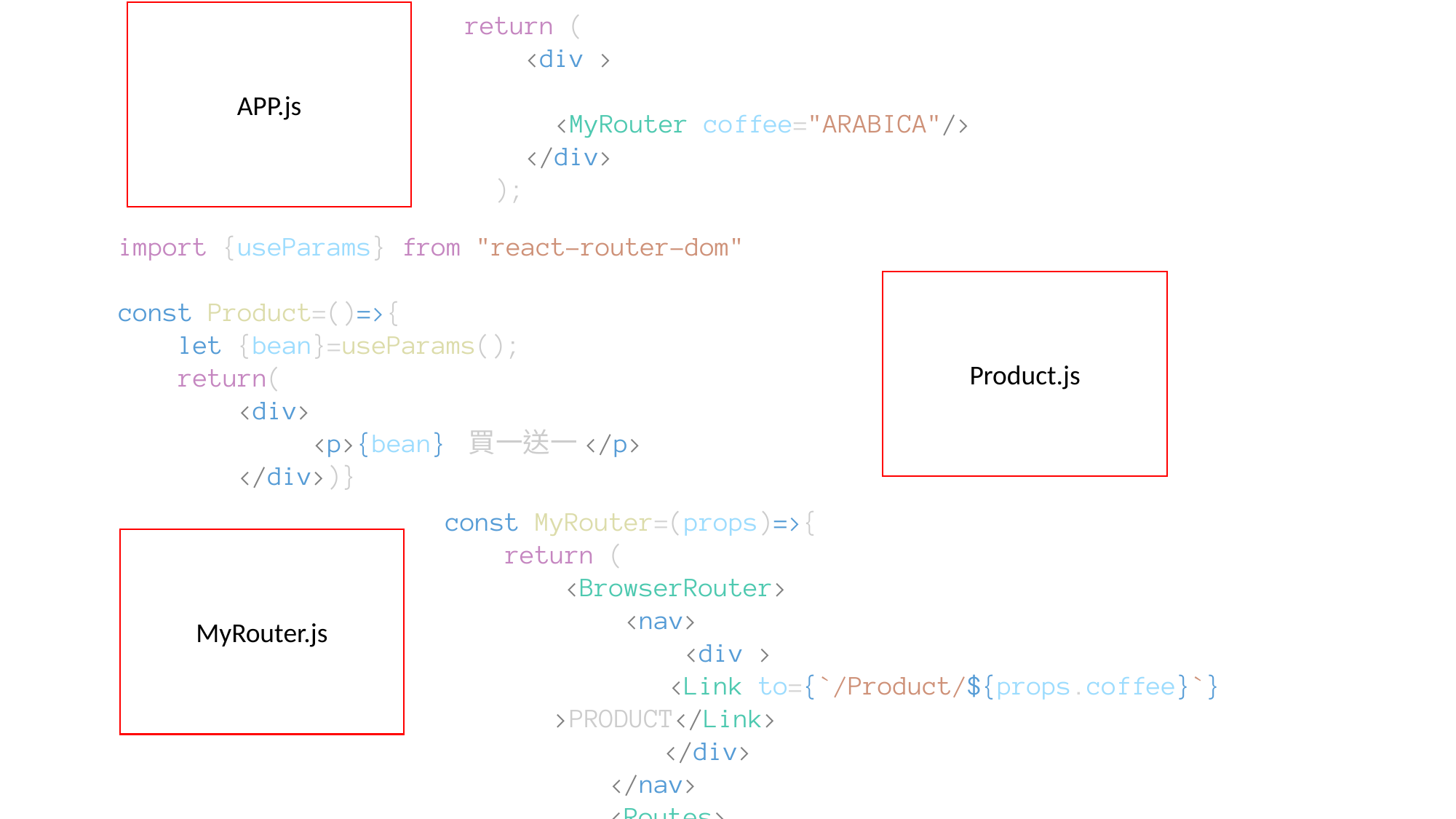

APP.js
return (
    <div >
 
      <MyRouter coffee="ARABICA"/>
    </div>
  );
import {useParams} from "react-router-dom"
const Product=()=>{
    let {bean}=useParams();
    return(
        <div>
             <p>{bean} 買一送一</p>
        </div>)}
Product.js

const MyRouter=(props)=>{
    return (
        <BrowserRouter>
            <nav>
                <div >
               <Link to={`/Product/${props.coffee}`} 			>PRODUCT</Link>
   		</div>
           </nav>
<Routes>
         <Route path="/Product/:bean"  			 	element={<Product/>}></Route>
</Routes>
</BrowserRouter>

MyRouter.js